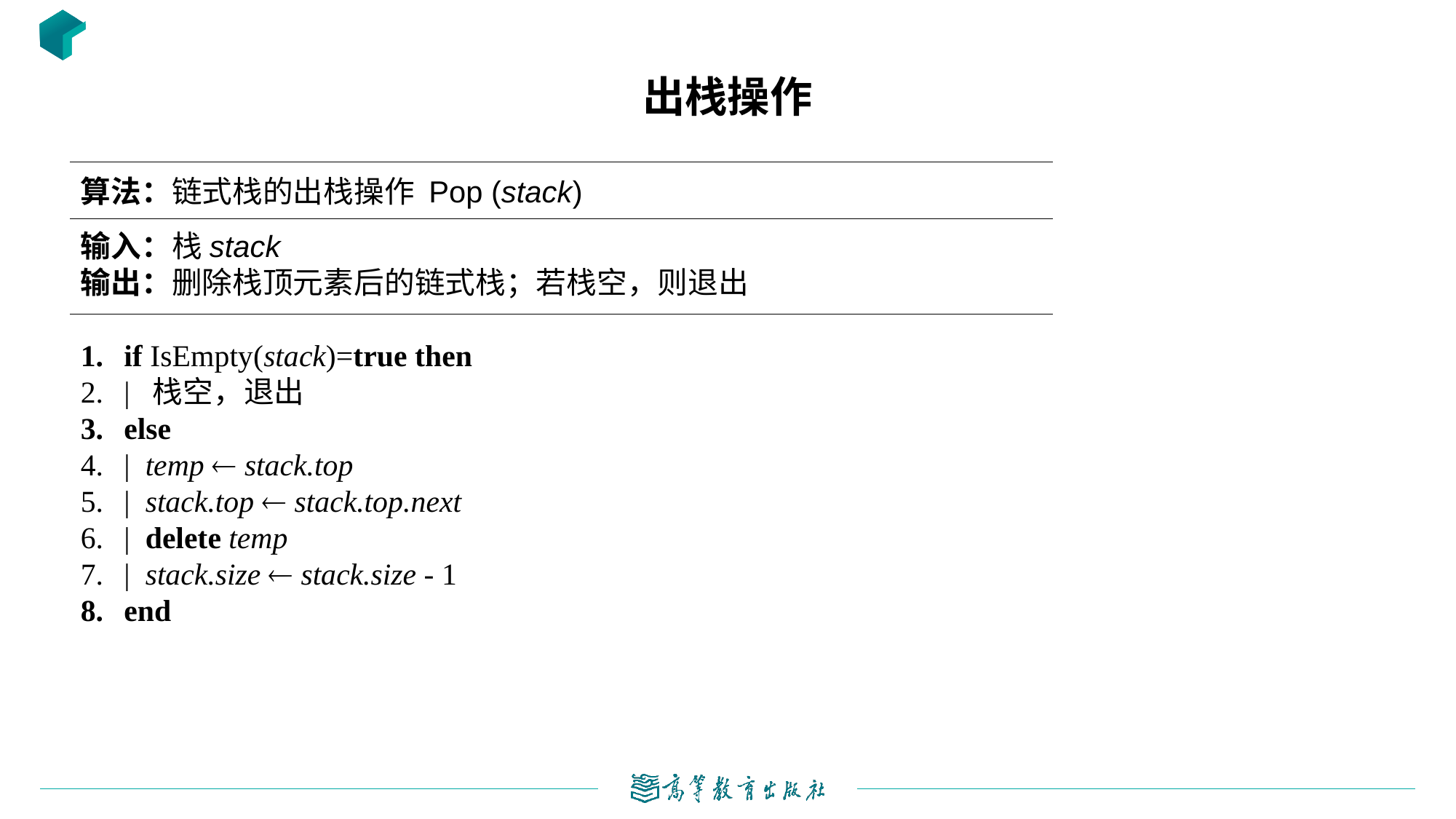

# 出栈操作
算法：链式栈的出栈操作 Pop (stack)
输入：栈stack
输出：删除栈顶元素后的链式栈；若栈空，则退出

if IsEmpty(stack)=true then
|  栈空，退出
else
|  temp ← stack.top
|  stack.top ← stack.top.next
|  delete temp
|  stack.size ← stack.size - 1
end